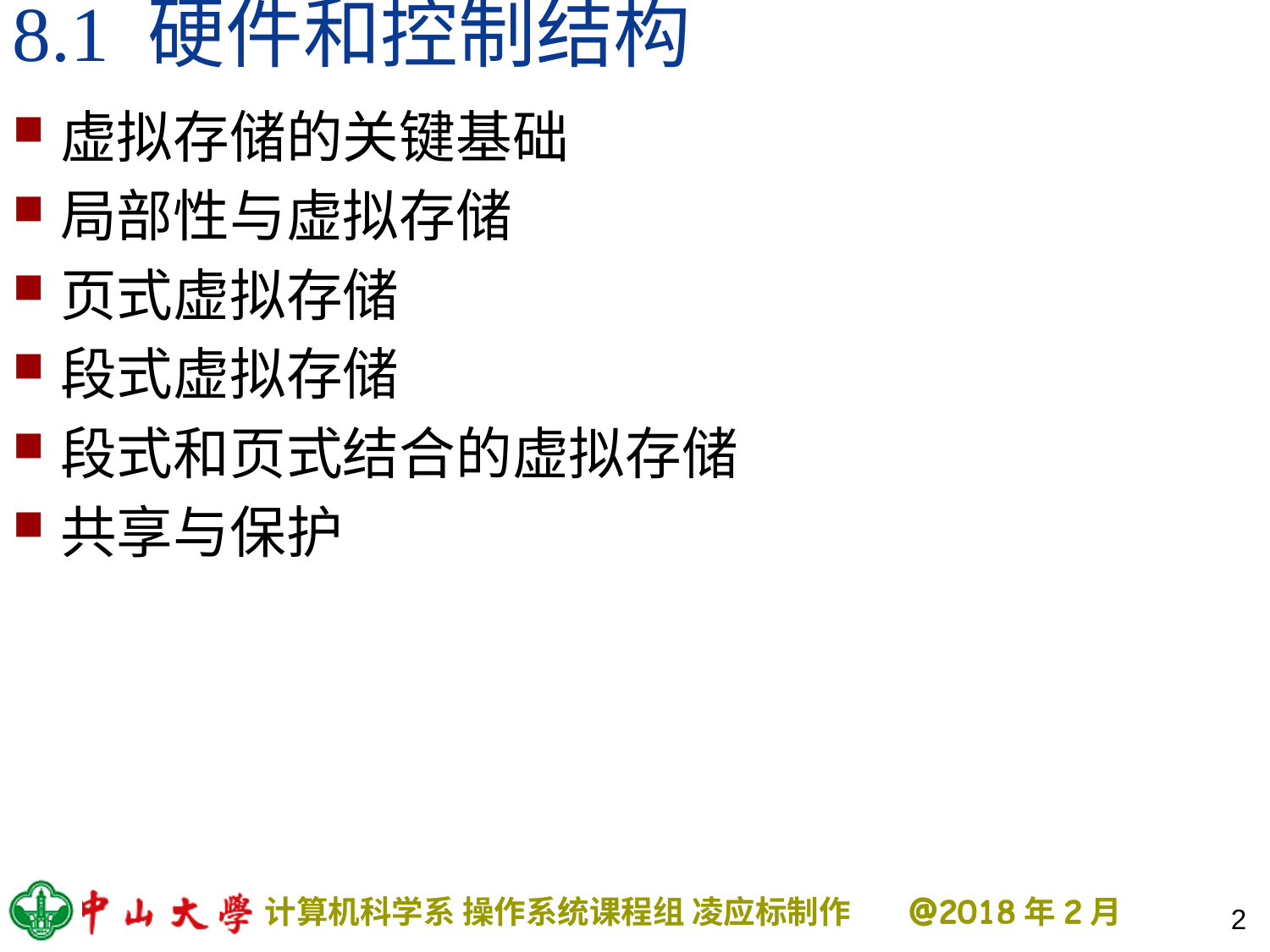

# 8.1 硬件和控制结构
虚拟存储的关键基础
局部性与虚拟存储
页式虚拟存储
段式虚拟存储
段式和页式结合的虚拟存储
共享与保护

2